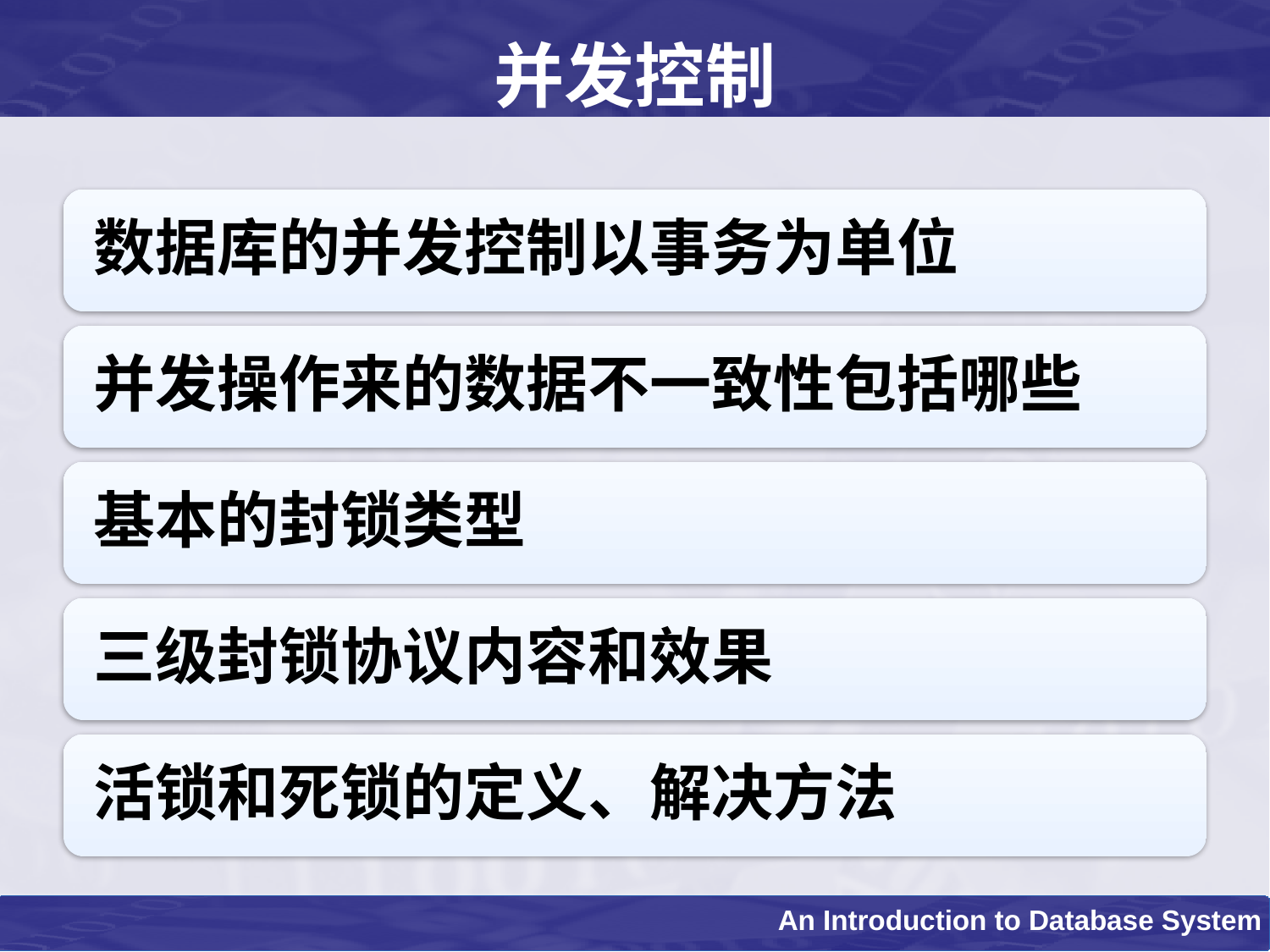

# 并发控制
数据库的并发控制以事务为单位
并发操作来的数据不一致性包括哪些
基本的封锁类型
三级封锁协议内容和效果
活锁和死锁的定义、解决方法